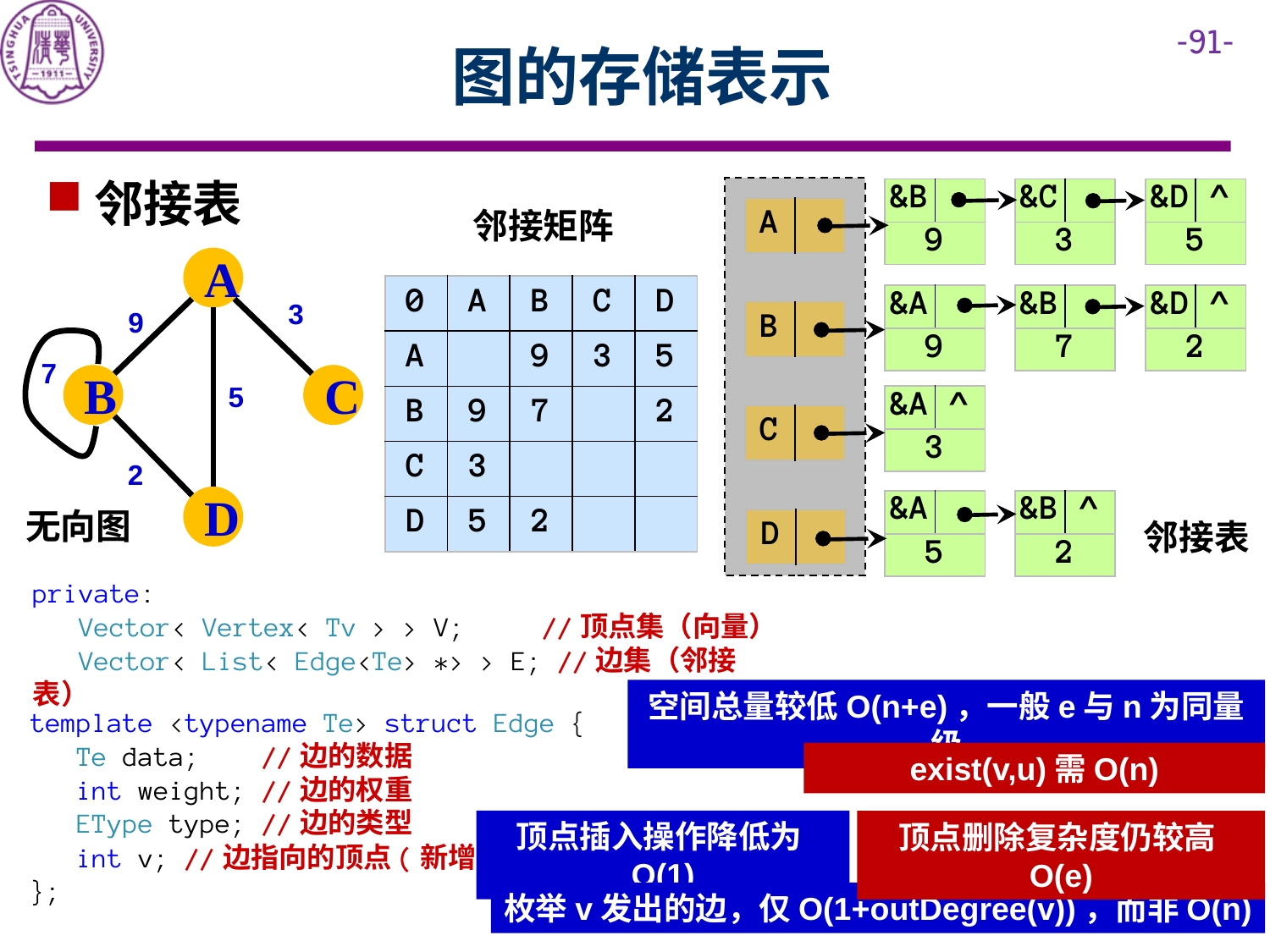

# 图的存储表示
邻接表

| &B |  |
| --- | --- |
| &C |  |
| --- | --- |
| &D | ^ |
| --- | --- |

邻接矩阵
| A |  |
| --- | --- |

| 9 |
| --- |
| 3 |
| --- |
| 5 |
| --- |
A
| 0 | A | B | C | D |
| --- | --- | --- | --- | --- |
| A |  | 9 | 3 | 5 |
| B | 9 | 7 |  | 2 |
| C | 3 |  |  |  |
| D | 5 | 2 |  |  |
| &A |  |
| --- | --- |
| &B |  |
| --- | --- |
| &D | ^ |
| --- | --- |
3

9

| B |  |
| --- | --- |

| 9 |
| --- |
| 7 |
| --- |
| 2 |
| --- |

7
B
C
5
| &A | ^ |
| --- | --- |
| C |  |
| --- | --- |

| 3 |
| --- |
2
D
| &A |  |
| --- | --- |
| &B | ^ |
| --- | --- |
无向图

邻接表
| D |  |
| --- | --- |

| 5 |
| --- |
| 2 |
| --- |
private:
   Vector< Vertex< Tv > > V;     //顶点集（向量）
   Vector< List< Edge<Te> *> > E; //边集（邻接表）
空间总量较低O(n+e)，一般e与n为同量级
template <typename Te> struct Edge {
   Te data;    //边的数据
   int weight; //边的权重
   EType type; //边的类型
   int v; //边指向的顶点(新增)
};
exist(v,u)需O(n)
顶点插入操作降低为O(1)
顶点删除复杂度仍较高O(e)
枚举v发出的边，仅O(1+outDegree(v))，而非O(n)